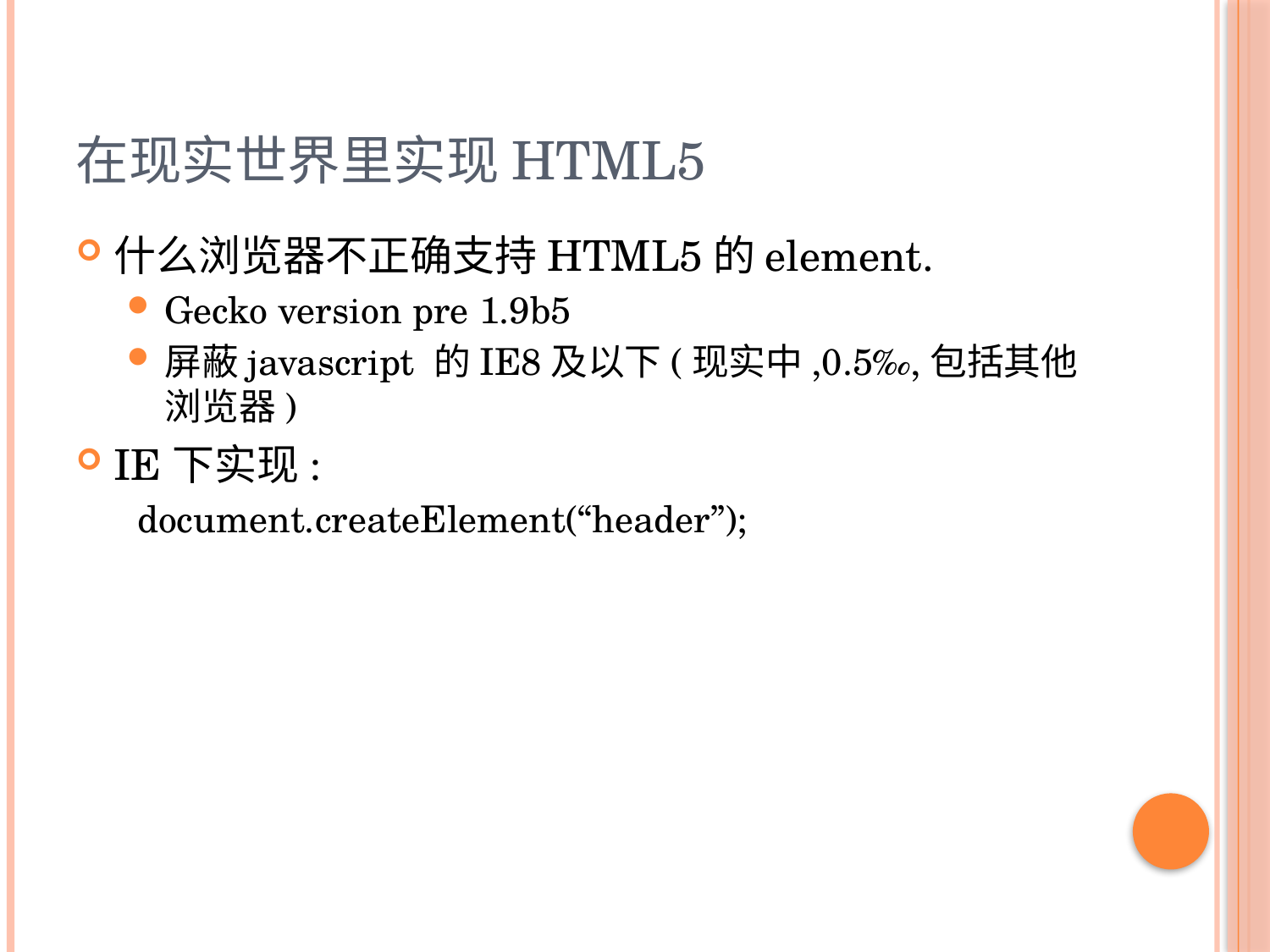

# 在现实世界里实现HTML5
什么浏览器不正确支持HTML5的element.
Gecko version pre 1.9b5
屏蔽javascript 的IE8及以下(现实中,0.5‰,包括其他浏览器)
IE下实现:
 document.createElement(“header”);